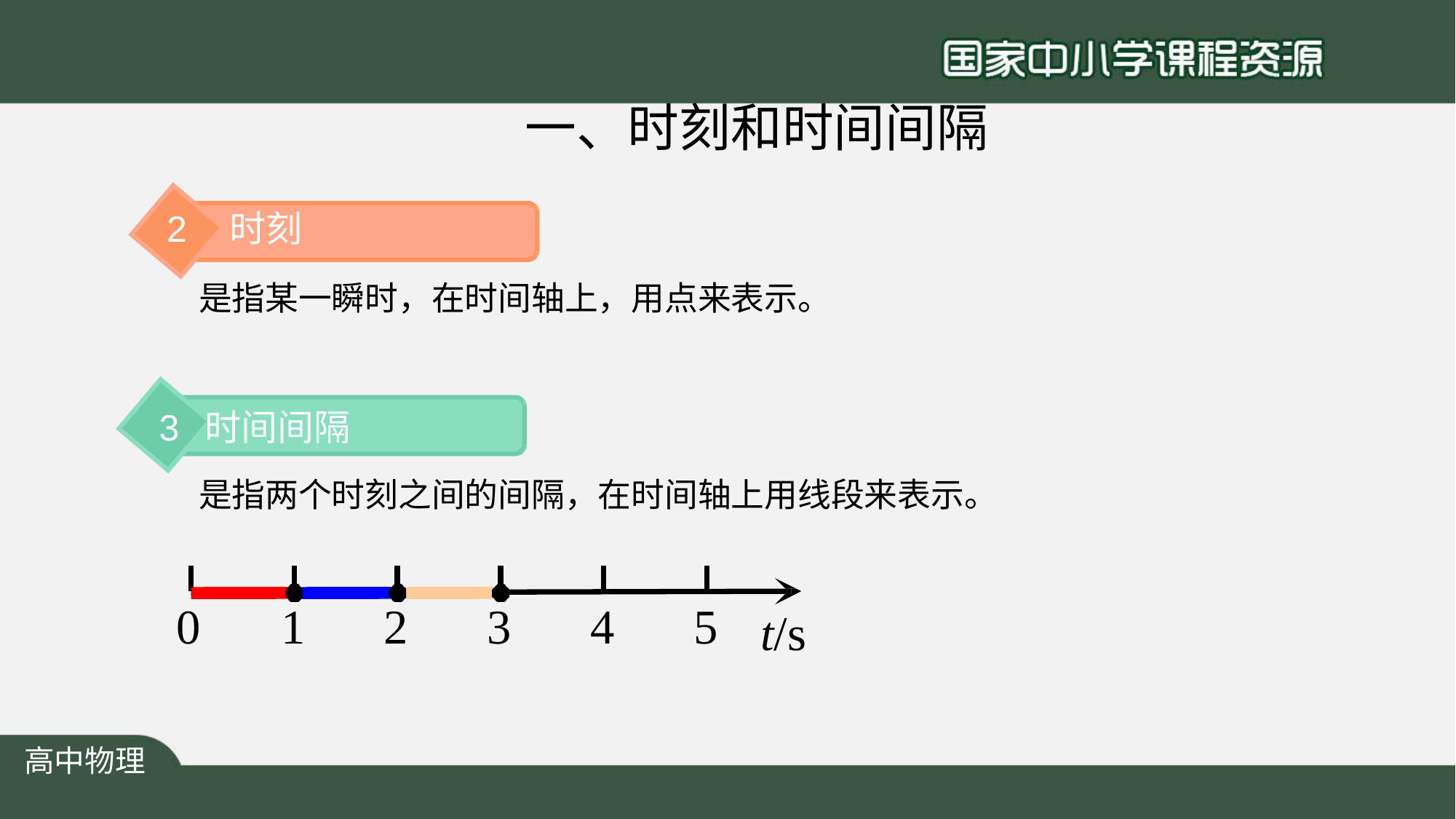

# 一、时刻和时间间隔

2	时刻
是指某一瞬时，在时间轴上，用点来表示。

3	时间间隔
是指两个时刻之间的间隔，在时间轴上用线段来表示。

0	1	2	3	4	5
t/s
高中物理